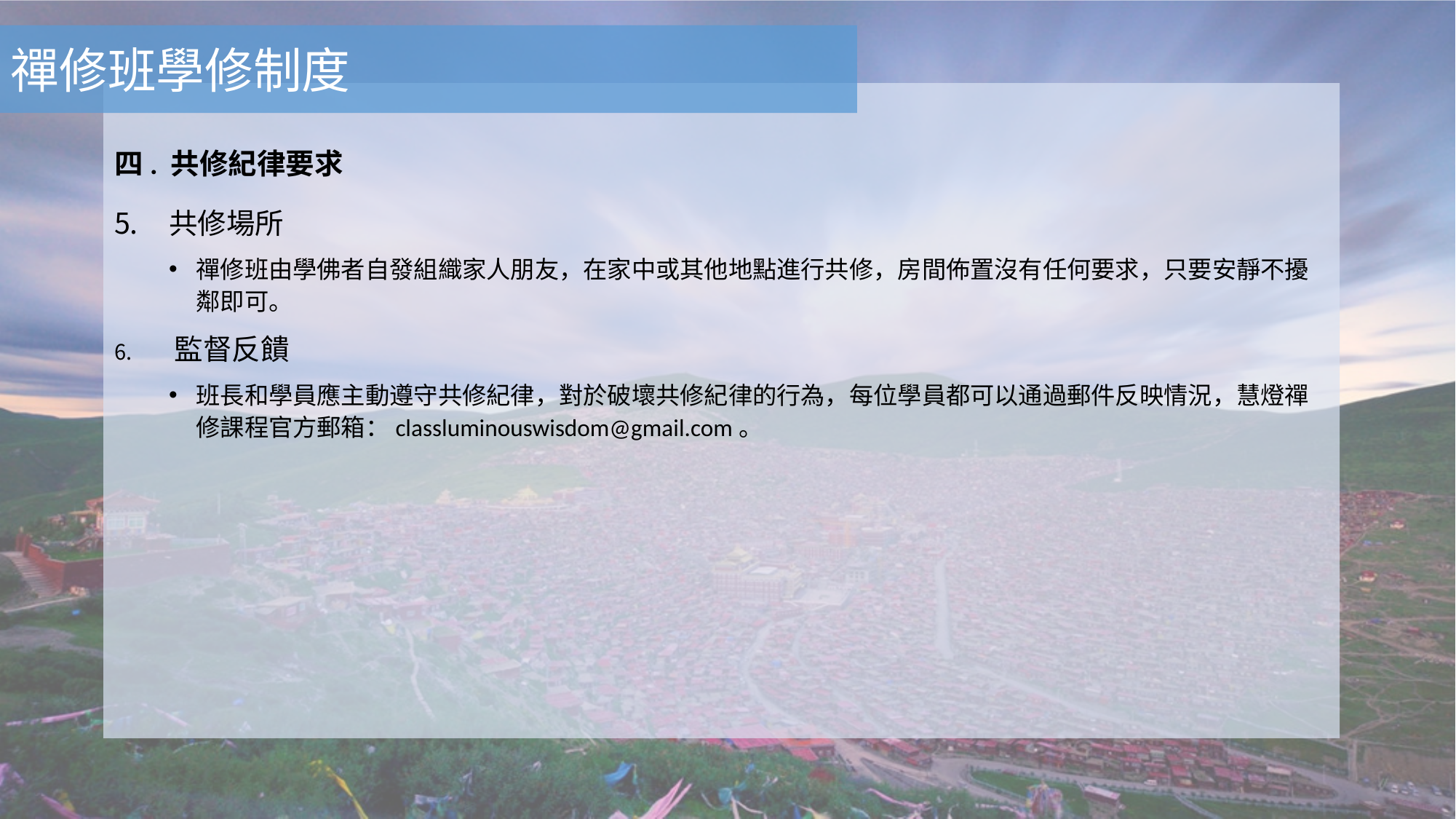

禪修班學修制度

四. 共修紀律要求
共修場所
禪修班由學佛者自發組織家人朋友，在家中或其他地點進行共修，房間佈置沒有任何要求，只要安靜不擾鄰即可。
   監督反饋
班長和學員應主動遵守共修紀律，對於破壞共修紀律的行為，每位學員都可以通過郵件反映情況，慧燈禪修課程官方郵箱：classluminouswisdom@gmail.com。